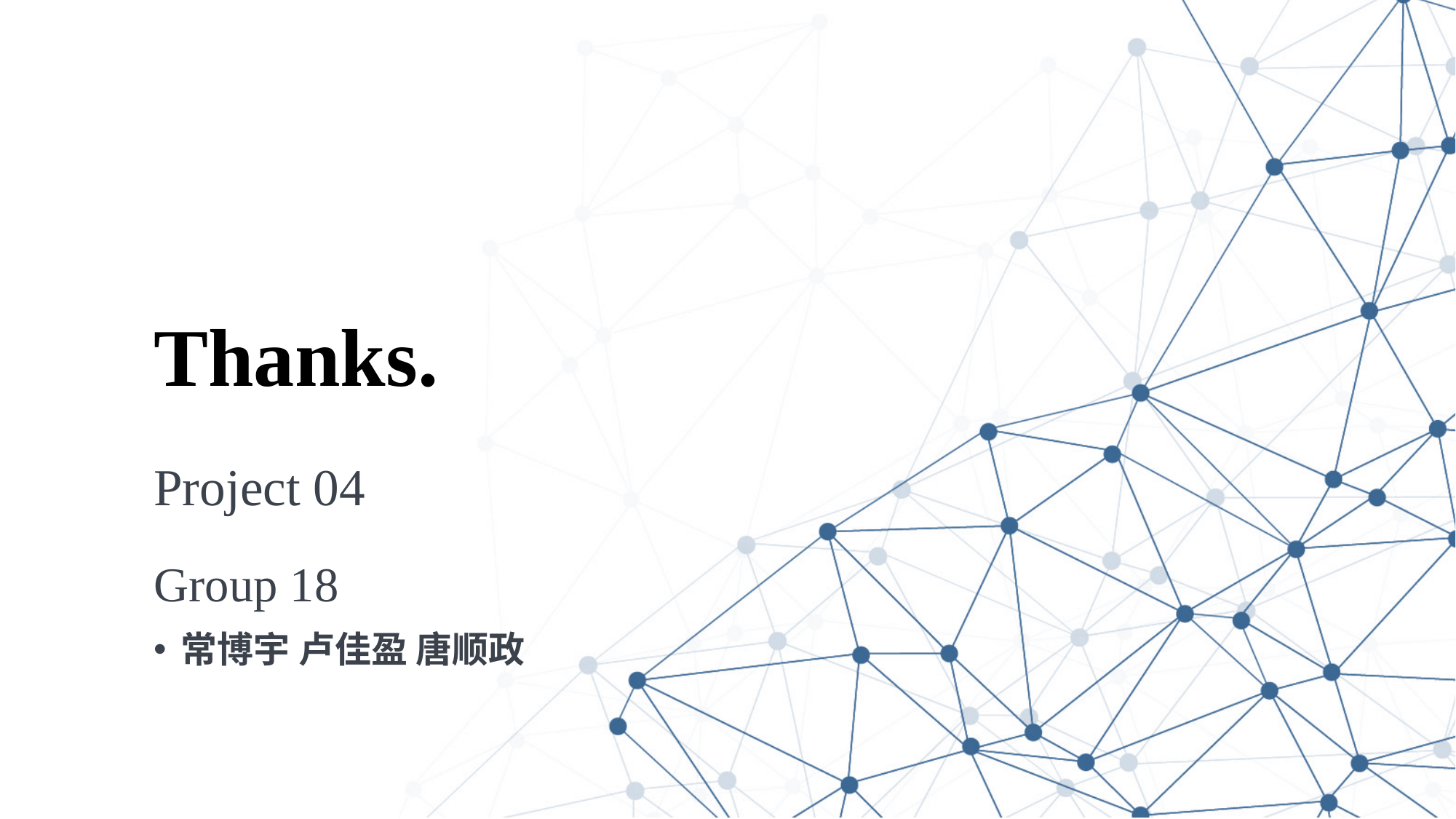

# Thanks.
Project 04
Group 18
常博宇 卢佳盈 唐顺政